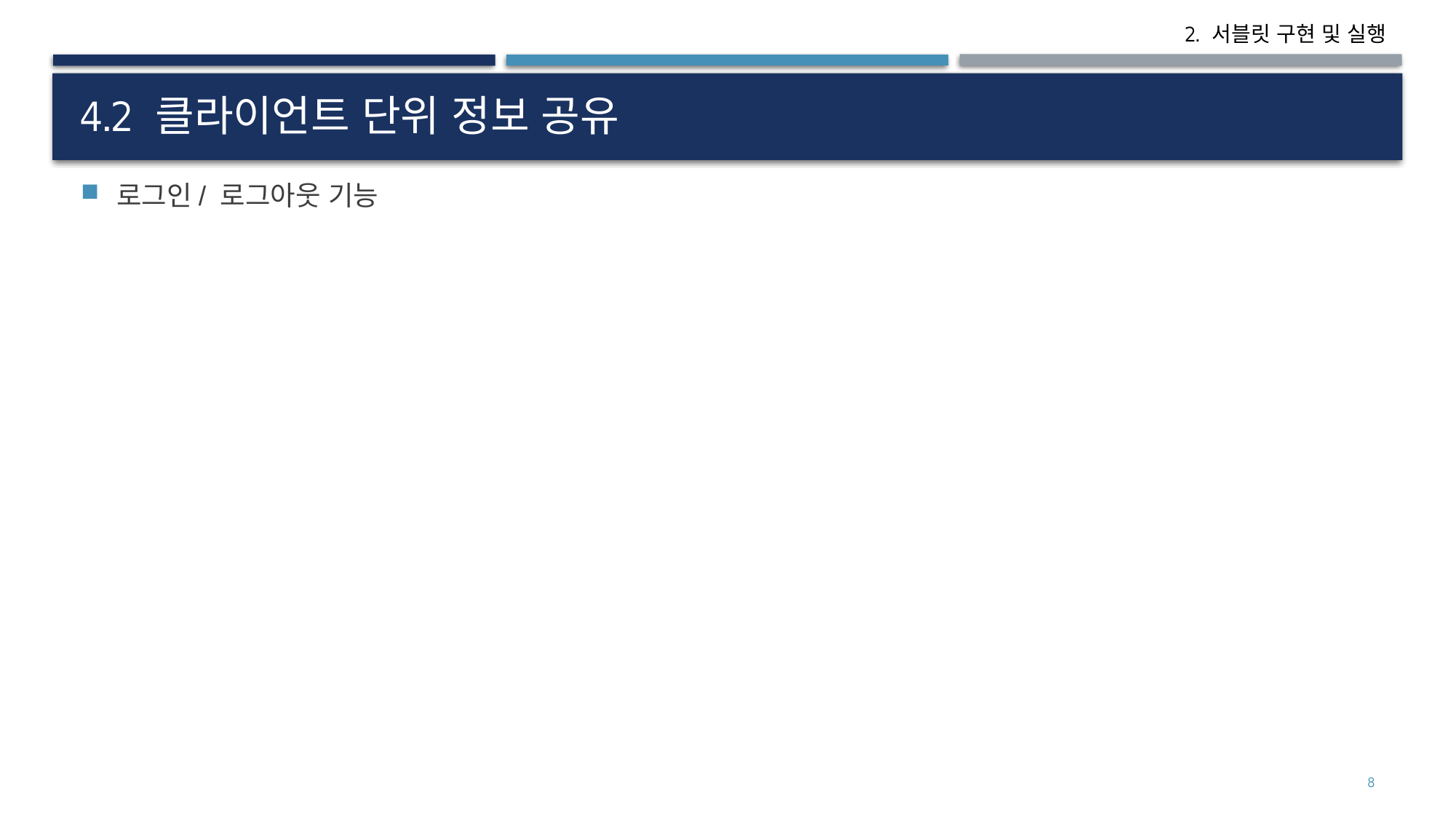

# 4.2 클라이언트 단위 정보 공유
로그인/ 로그아웃 기능

8